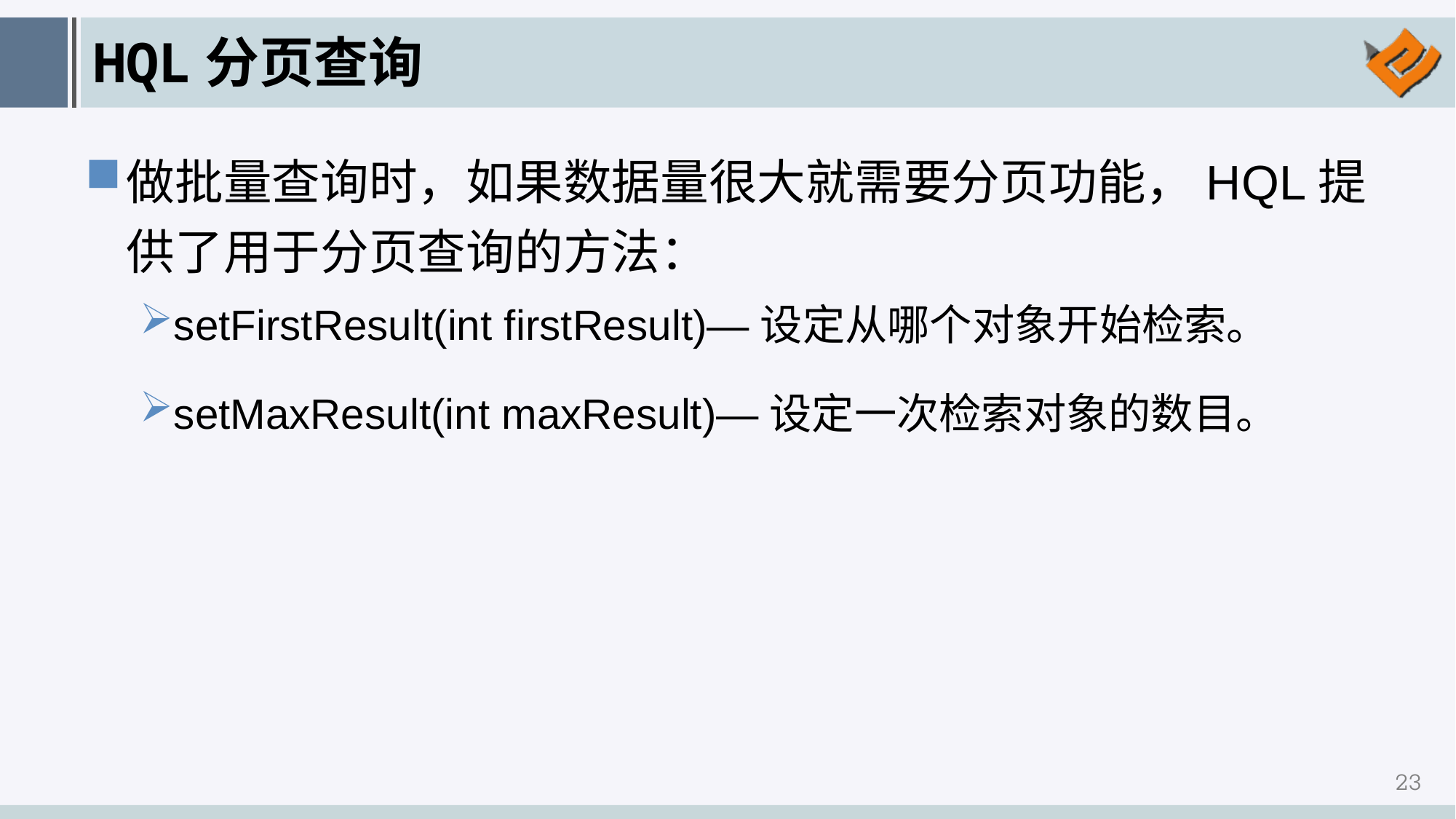

# HQL分页查询
做批量查询时，如果数据量很大就需要分页功能，HQL提供了用于分页查询的方法：
setFirstResult(int firstResult)—设定从哪个对象开始检索。
setMaxResult(int maxResult)—设定一次检索对象的数目。